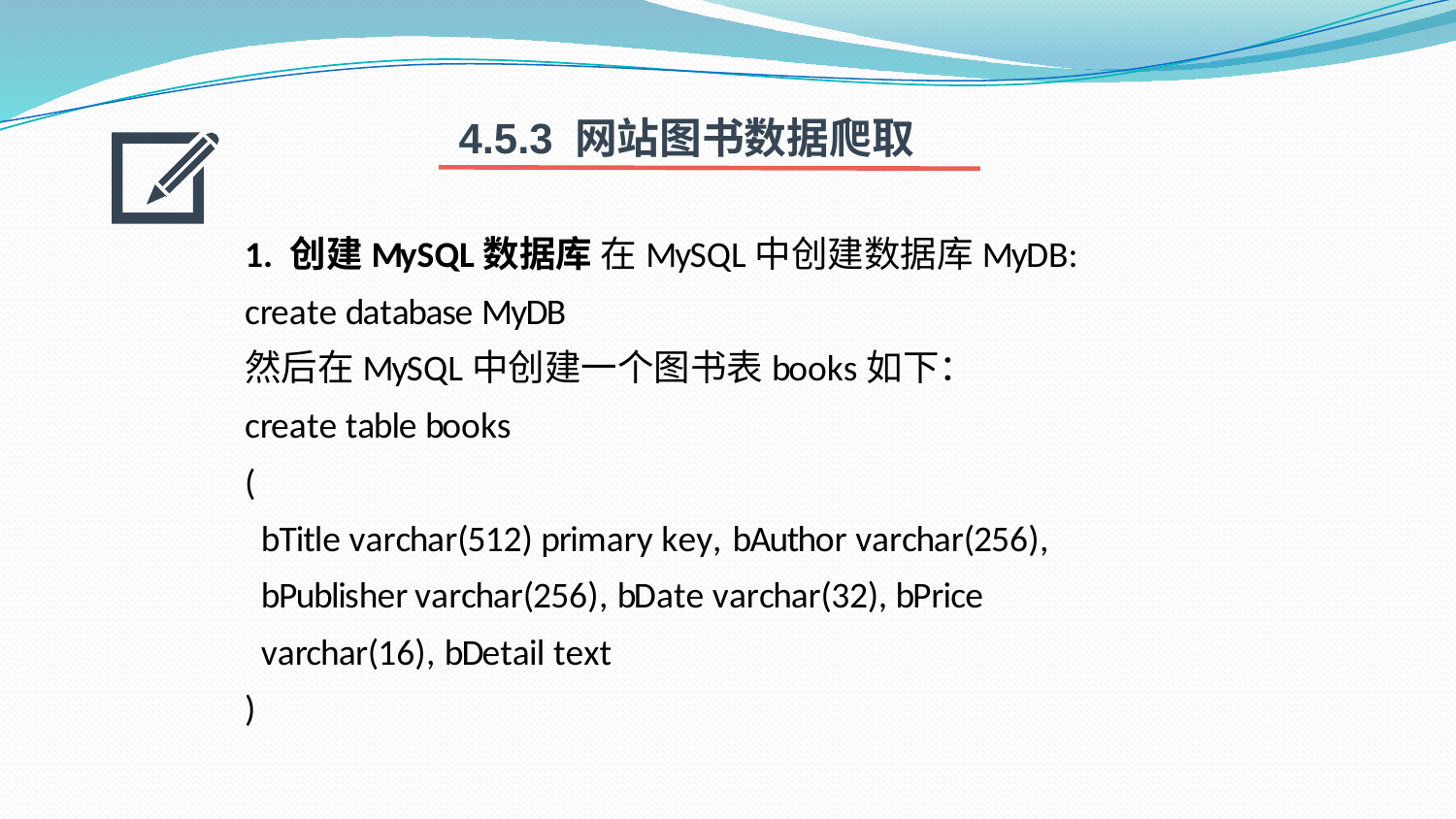

4.5.3 网站图书数据爬取

1. 创建MySQL数据库 在MySQL中创建数据库MyDB: create database MyDB
然后在MySQL中创建一个图书表books如下：
create table books
(
bTitle varchar(512) primary key, bAuthor varchar(256),
bPublisher varchar(256), bDate varchar(32), bPrice varchar(16), bDetail text
)